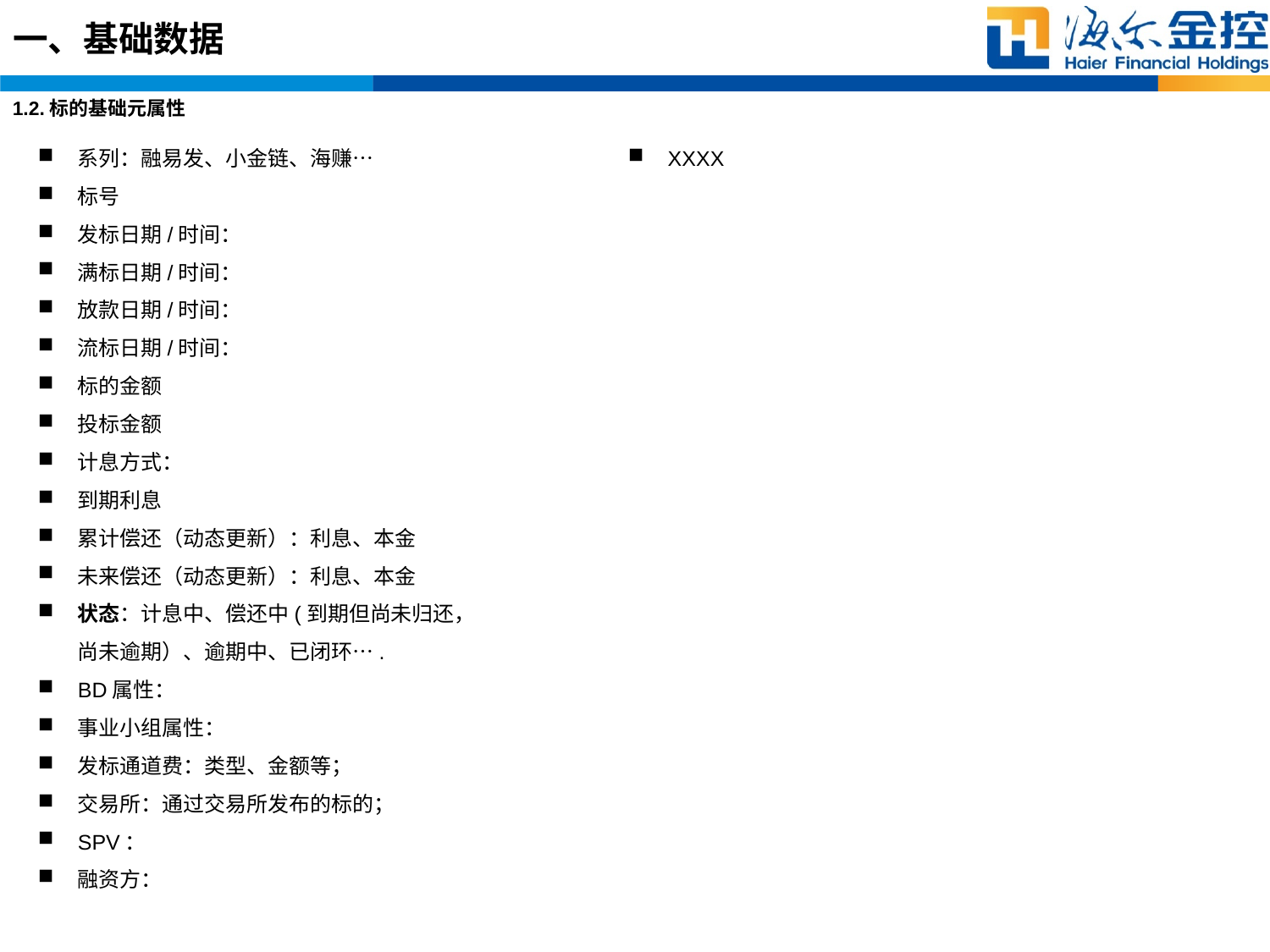

# 一、基础数据
1.2.标的基础元属性
系列：融易发、小金链、海赚…
标号
发标日期/时间：
满标日期/时间：
放款日期/时间：
流标日期/时间：
标的金额
投标金额
计息方式：
到期利息
累计偿还（动态更新）：利息、本金
未来偿还（动态更新）：利息、本金
状态：计息中、偿还中(到期但尚未归还，尚未逾期）、逾期中、已闭环….
BD属性：
事业小组属性：
发标通道费：类型、金额等；
交易所：通过交易所发布的标的；
SPV：
融资方：
XXXX